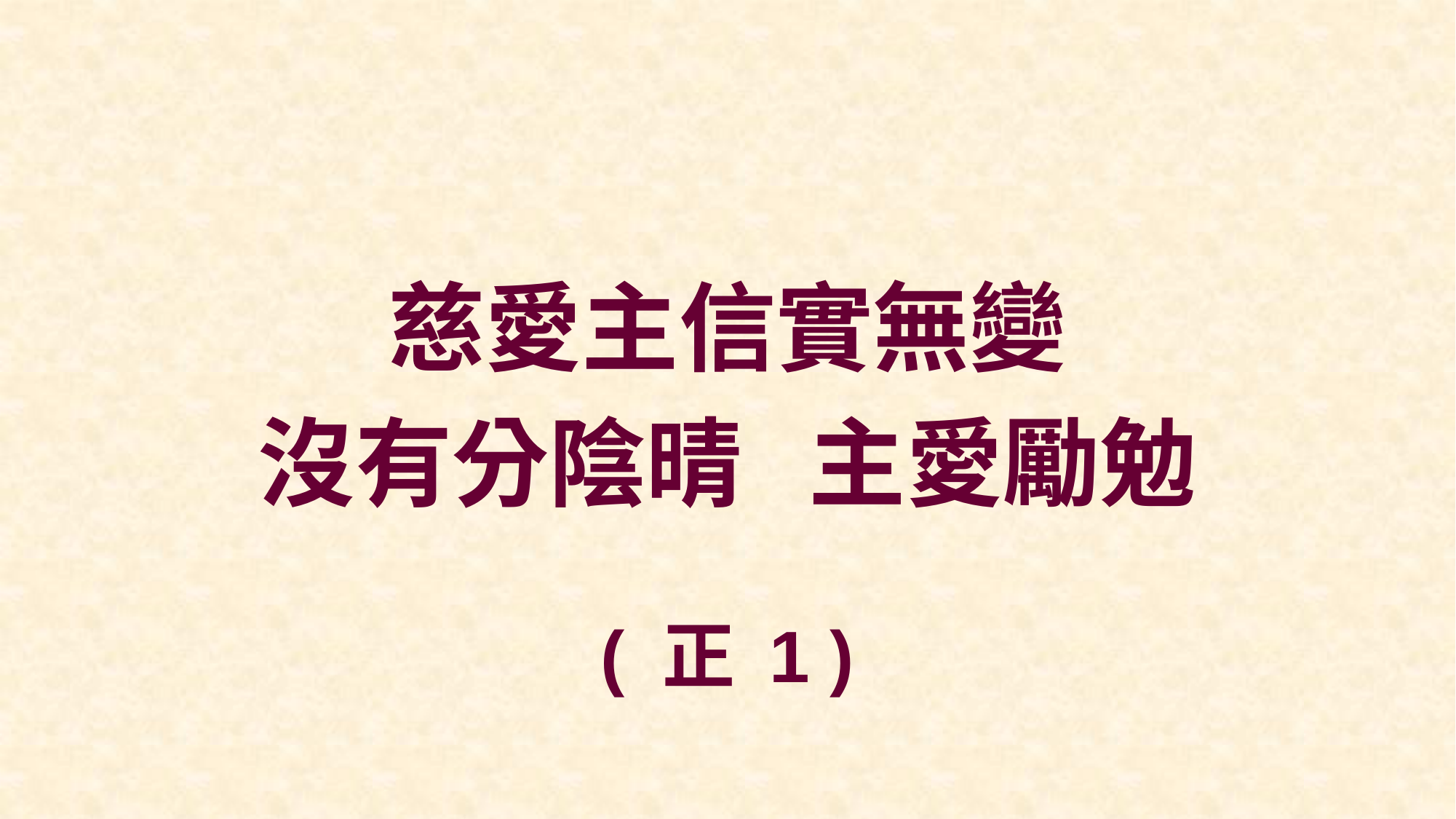

慈愛主信實無變
沒有分陰晴   主愛勵勉
( 正 1 )